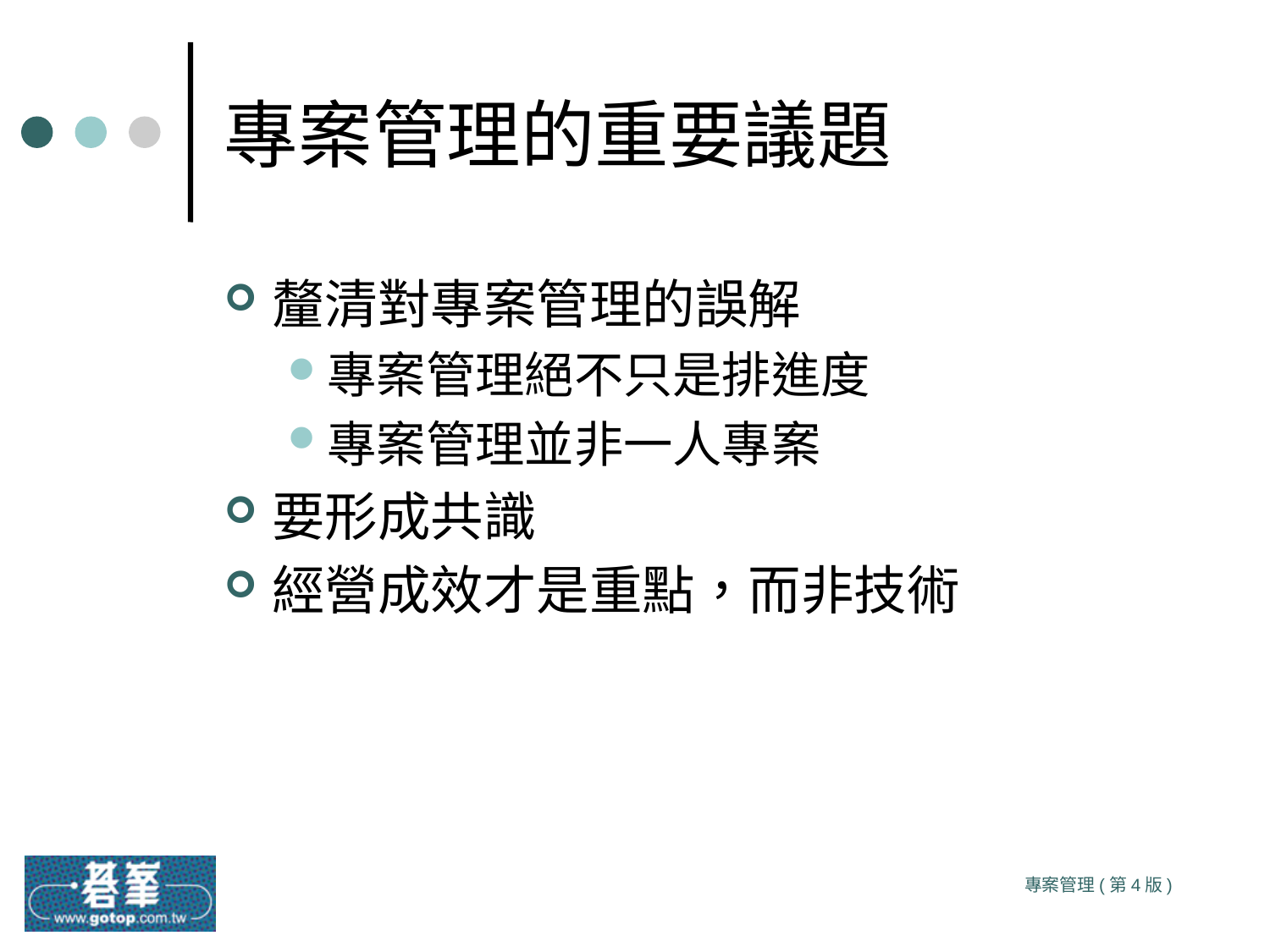

# 專案管理的重要議題
釐清對專案管理的誤解
專案管理絕不只是排進度
專案管理並非一人專案
要形成共識
經營成效才是重點，而非技術
專案管理(第4版)